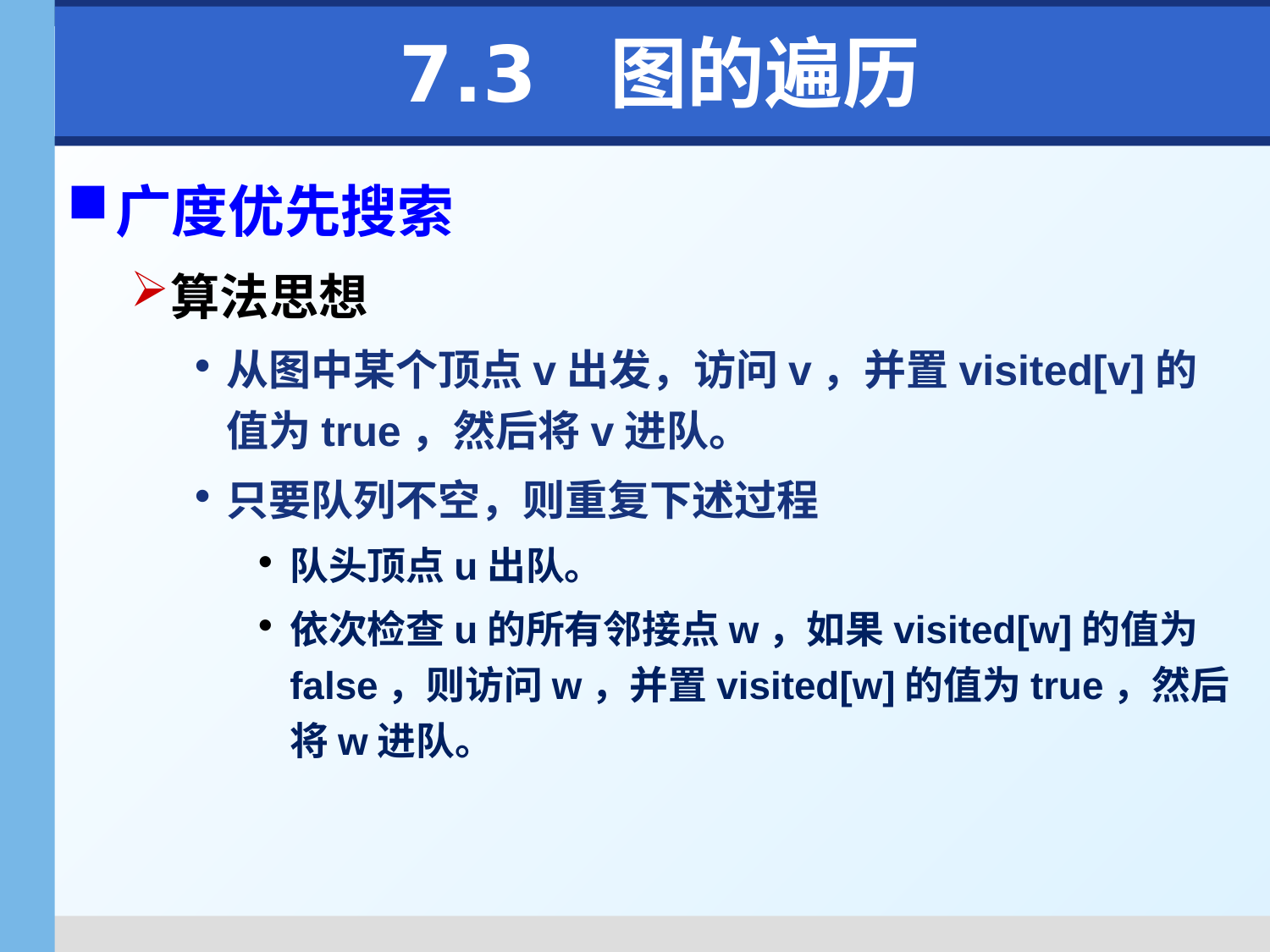

# 7.3  图的遍历
广度优先搜索
算法思想
从图中某个顶点v出发，访问v，并置visited[v]的值为true，然后将v进队。
只要队列不空，则重复下述过程
队头顶点u出队。
依次检查u的所有邻接点w，如果visited[w]的值为false，则访问w，并置visited[w]的值为true，然后将w进队。